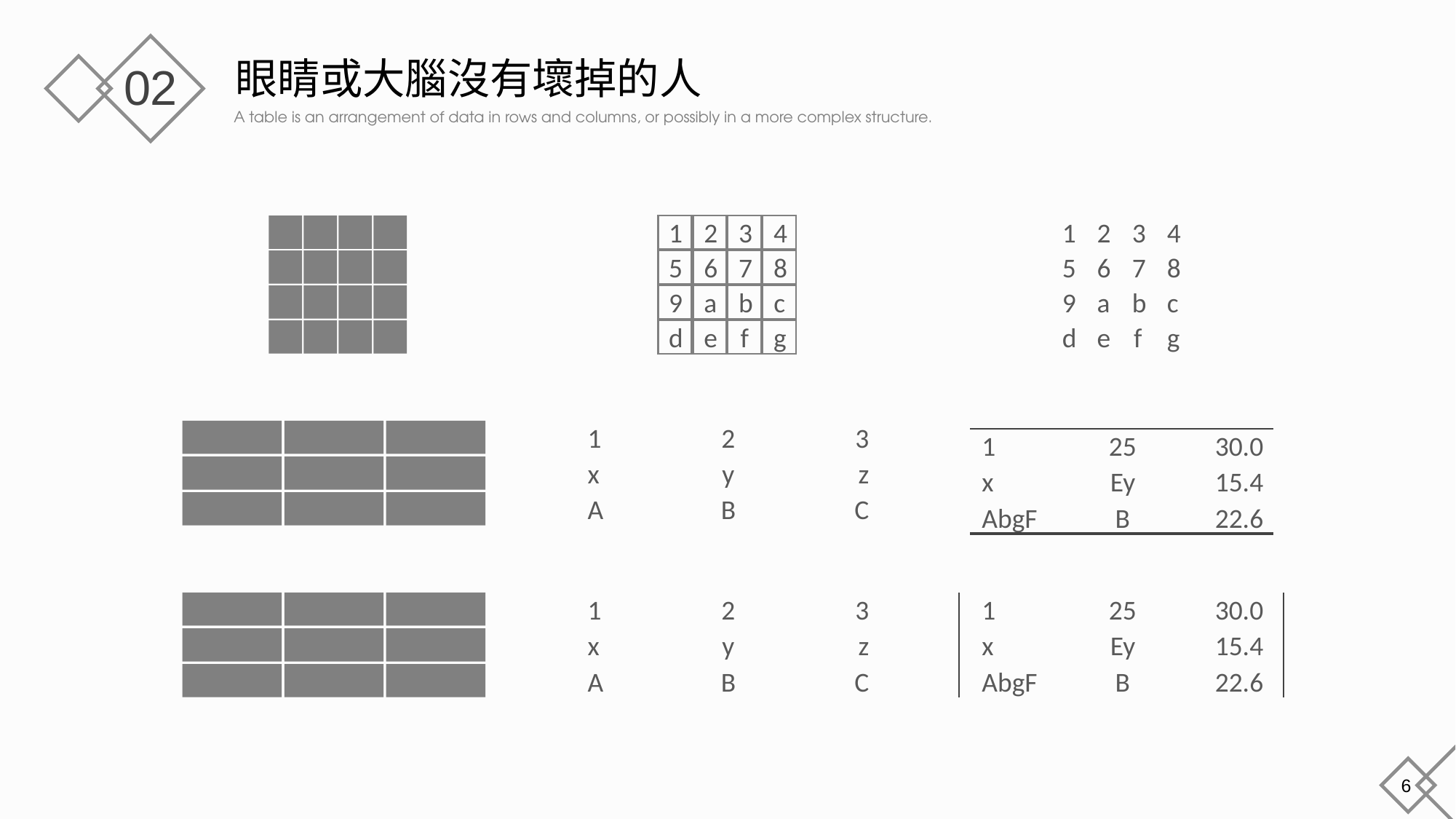

# 眼睛或大腦沒有壞掉的人

1
2
3
4
5
6
7
8
9
a
b
c
d
e
f
g
1
2
3
4
5
6
7
8
9
a
b
c
d
e
f
g

1
2
3
x
y
z
A
B
C
1
25
30.0
x
Ey
15.4
AbgF
B
22.6

1
2
3
x
y
z
A
B
C
1
25
30.0
x
Ey
15.4
AbgF
B
22.6
6